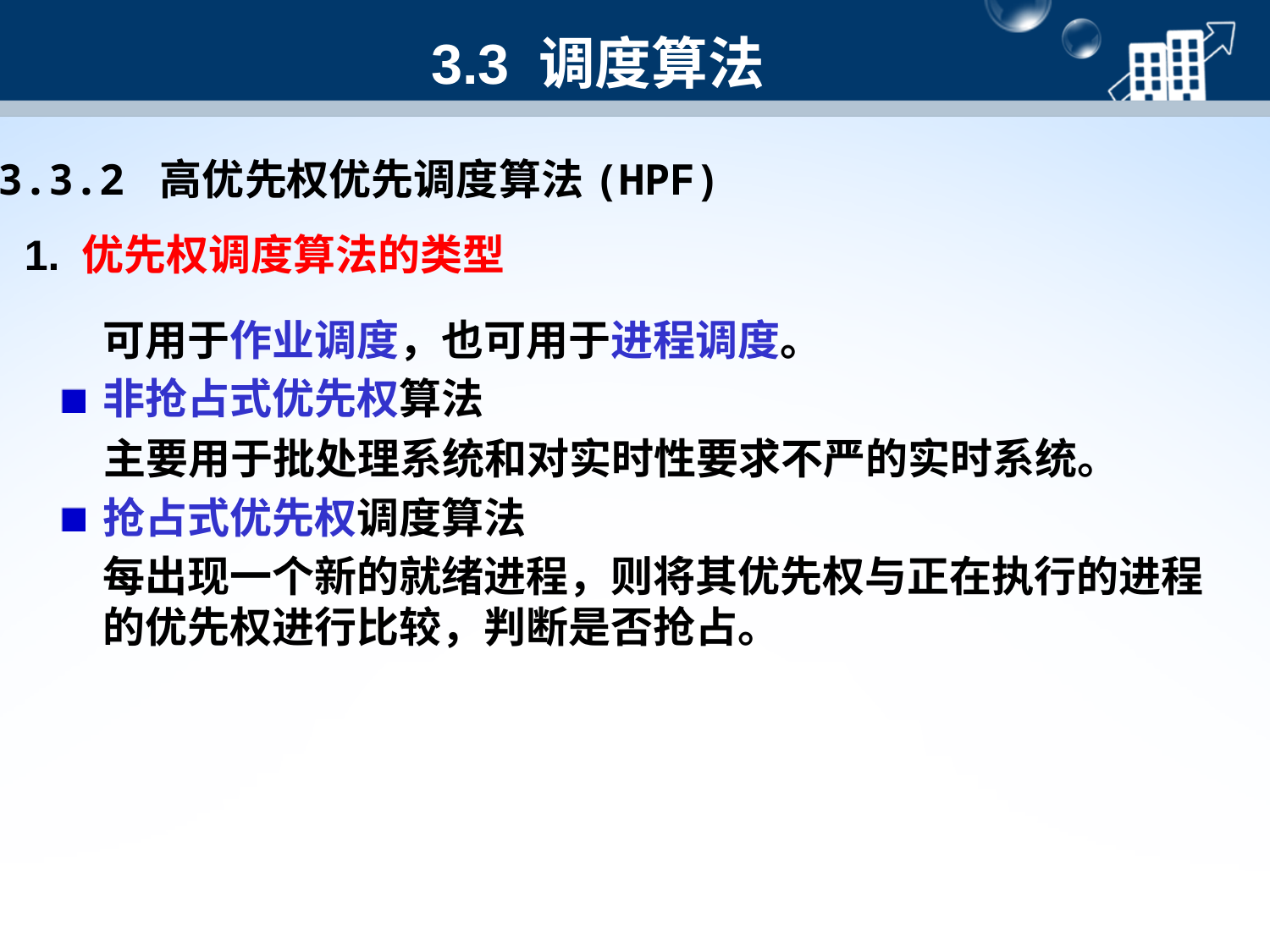

3.3 调度算法
3.3.2 高优先权优先调度算法(HPF)
1. 优先权调度算法的类型
	可用于作业调度，也可用于进程调度。
非抢占式优先权算法
    主要用于批处理系统和对实时性要求不严的实时系统。
抢占式优先权调度算法
	每出现一个新的就绪进程，则将其优先权与正在执行的进程的优先权进行比较，判断是否抢占。